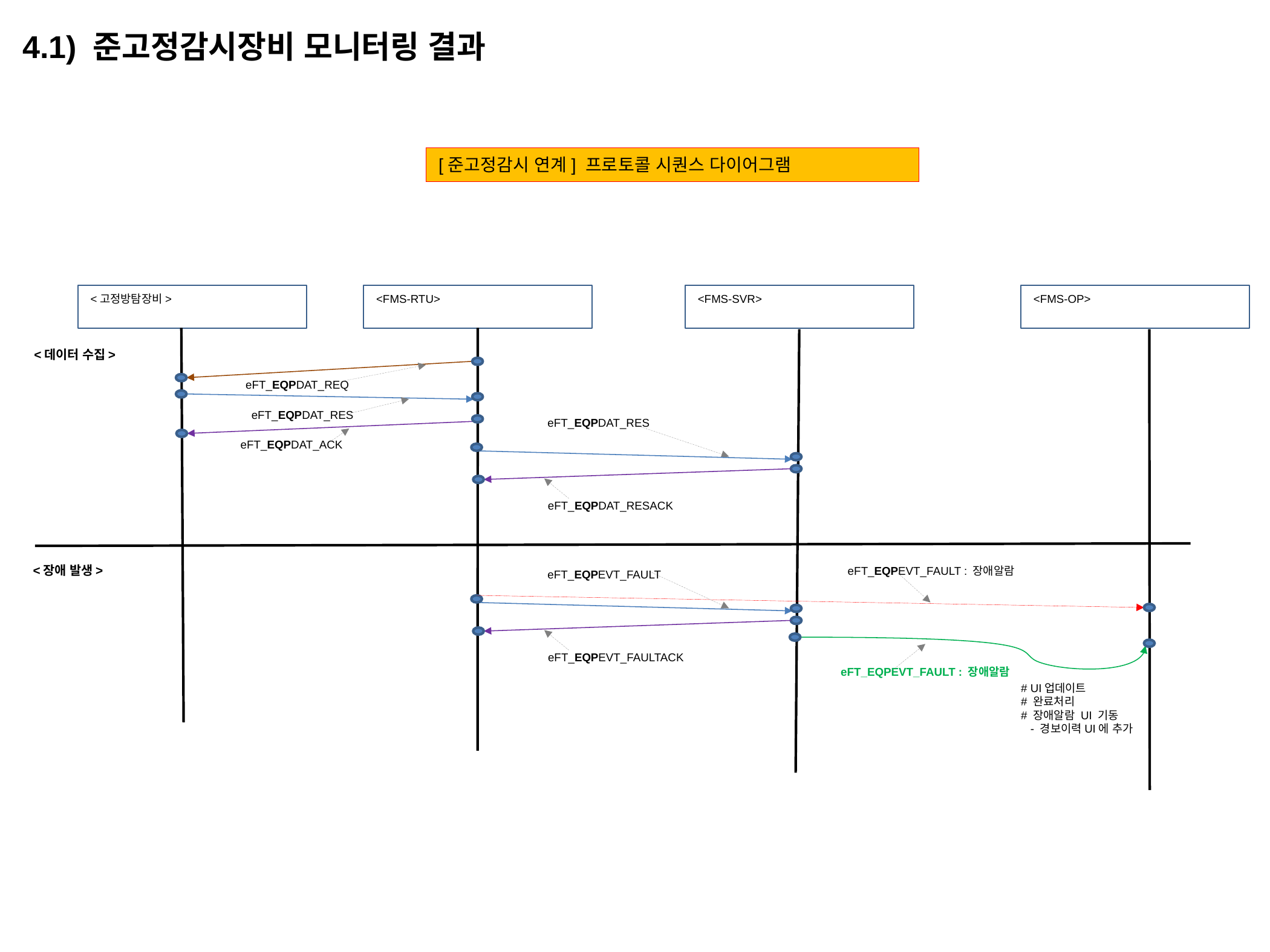

4.1) 준고정감시장비 모니터링 결과
[준고정감시 연계] 프로토콜 시퀀스 다이어그램
<고정방탐장비>
<FMS-RTU>
<FMS-OP>
<FMS-SVR>
<데이터 수집>

eFT_EQPDAT_REQ

eFT_EQPDAT_RES
eFT_EQPDAT_RES

eFT_EQPDAT_ACK

eFT_EQPDAT_RESACK
<장애 발생>
eFT_EQPEVT_FAULT : 장애알람
eFT_EQPEVT_FAULT

eFT_EQPEVT_FAULTACK
eFT_EQPEVT_FAULT : 장애알람
# UI업데이트
# 완료처리
# 장애알람 UI 기동
   - 경보이력UI에 추가